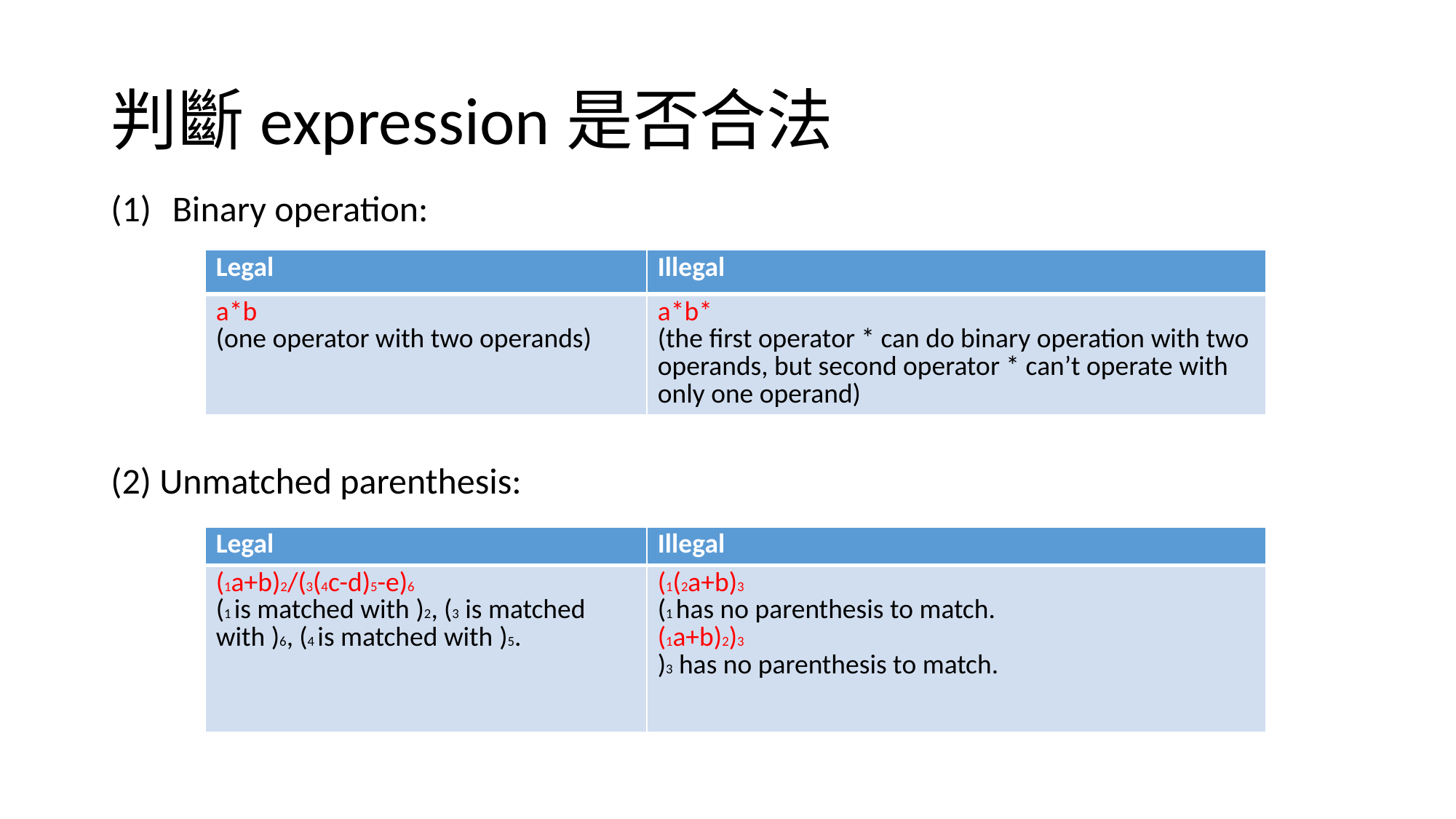

# 判斷expression是否合法
Binary operation:

(2) Unmatched parenthesis:

| Legal | Illegal |
| --- | --- |
| a\*b (one operator with two operands) | a\*b\* (the first operator \* can do binary operation with two operands, but second operator \* can’t operate with only one operand) |
| Legal | Illegal |
| --- | --- |
| (1a+b)2/(3(4c-d)5-e)6 (1 is matched with )2, (3 is matched with )6, (4 is matched with )5. | (1(2a+b)3 (1 has no parenthesis to match. (1a+b)2)3 )3 has no parenthesis to match. |